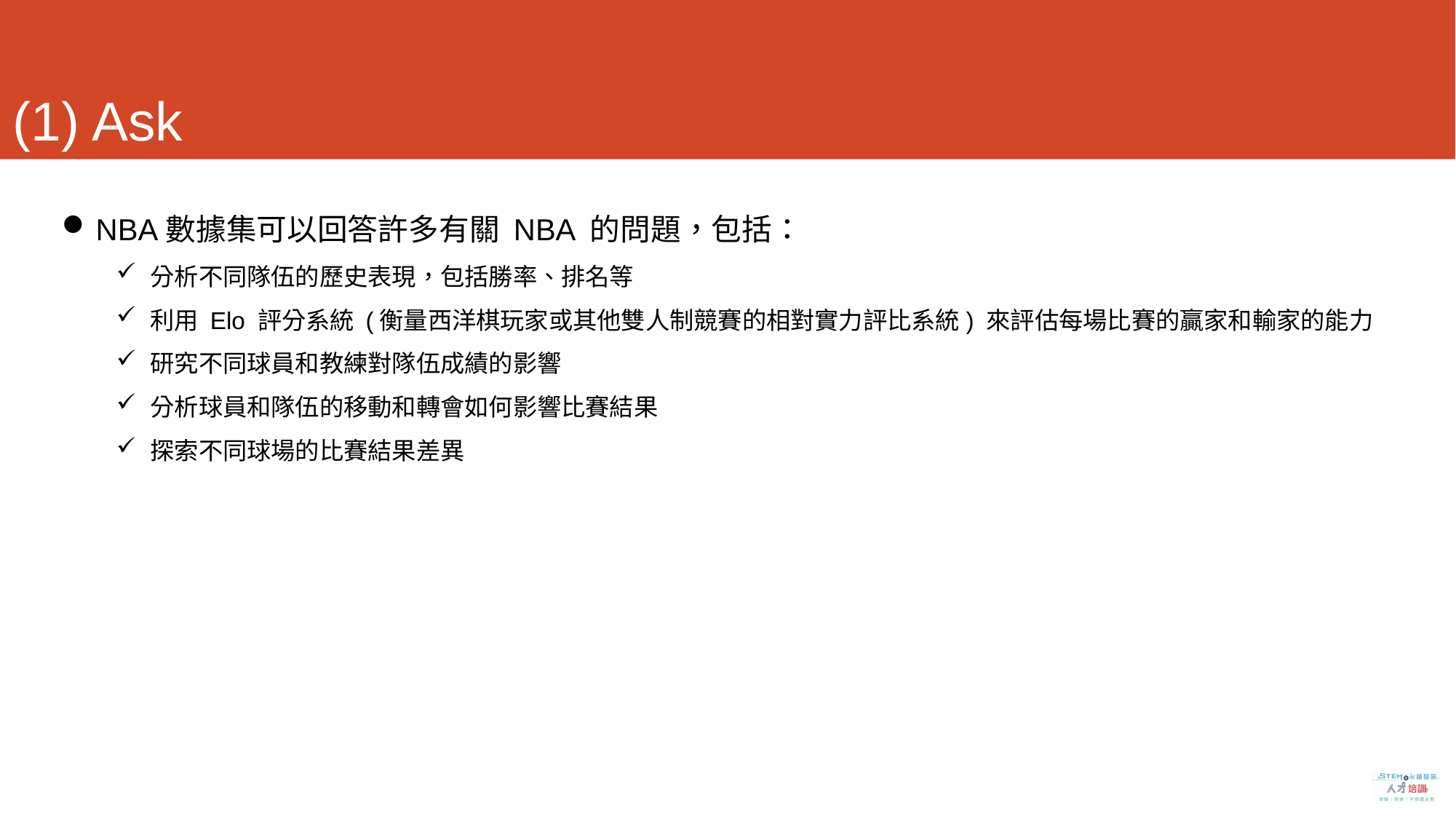

# (1) Ask
NBA數據集可以回答許多有關 NBA 的問題，包括：
分析不同隊伍的歷史表現，包括勝率、排名等
利用 Elo 評分系統 (衡量西洋棋玩家或其他雙人制競賽的相對實力評比系統) 來評估每場比賽的贏家和輸家的能力
研究不同球員和教練對隊伍成績的影響
分析球員和隊伍的移動和轉會如何影響比賽結果
探索不同球場的比賽結果差異